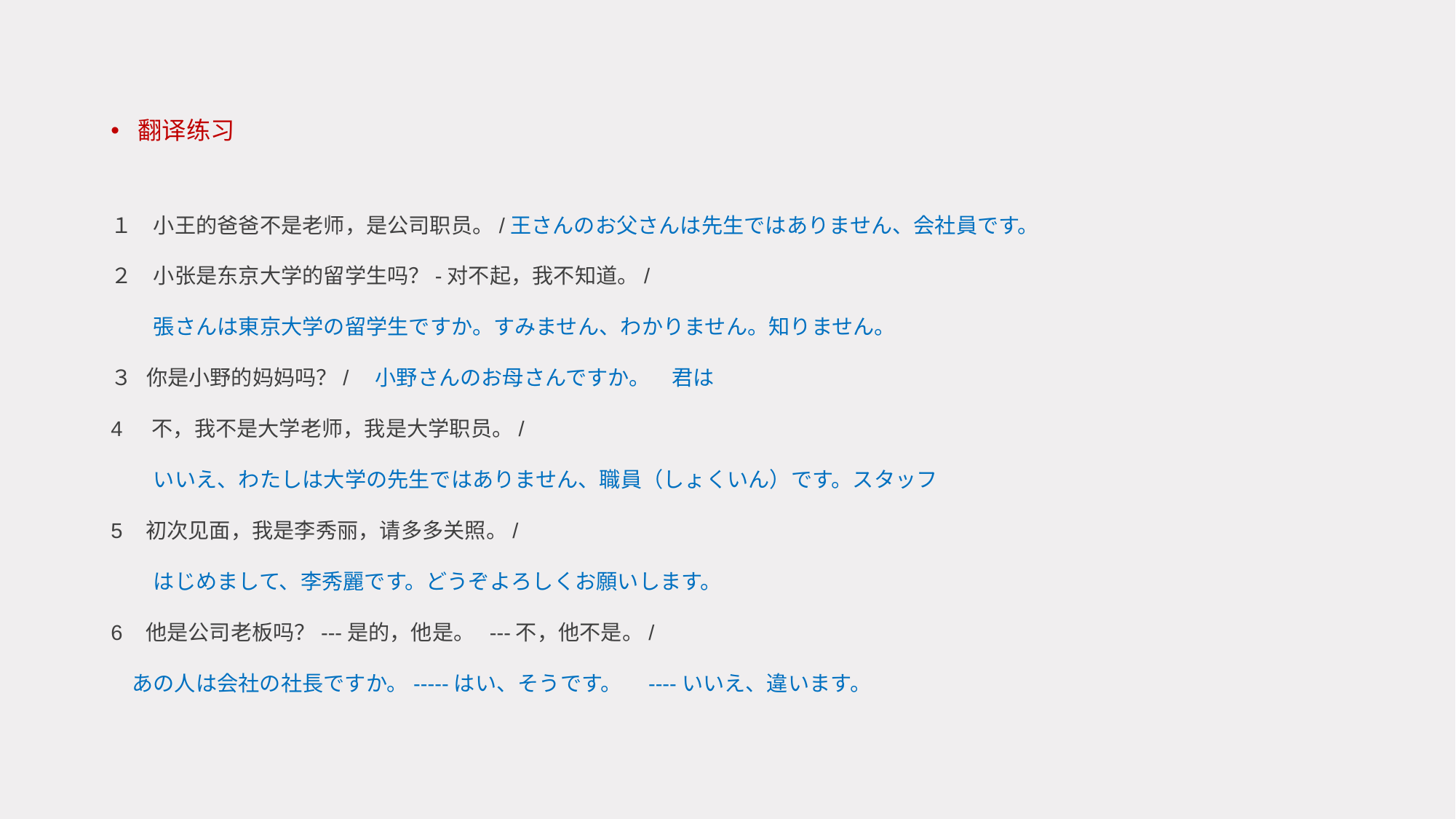

翻译练习

１　小王的爸爸不是老师，是公司职员。/王さんのお父さんは先生ではありません、会社員です。
２　小张是东京大学的留学生吗？-对不起，我不知道。/
　　張さんは東京大学の留学生ですか。すみません、わかりません。知りません。
３   你是小野的妈妈吗？/　小野さんのお母さんですか。　君は
4    不，我不是大学老师，我是大学职员。/
　　いいえ、わたしは大学の先生ではありません、職員（しょくいん）です。スタッフ
5   初次见面，我是李秀丽，请多多关照。/
　　はじめまして、李秀麗です。どうぞよろしくお願いします。
6   他是公司老板吗？---是的，他是。  ---不，他不是。/
　あの人は会社の社長ですか。-----はい、そうです。　----いいえ、違います。